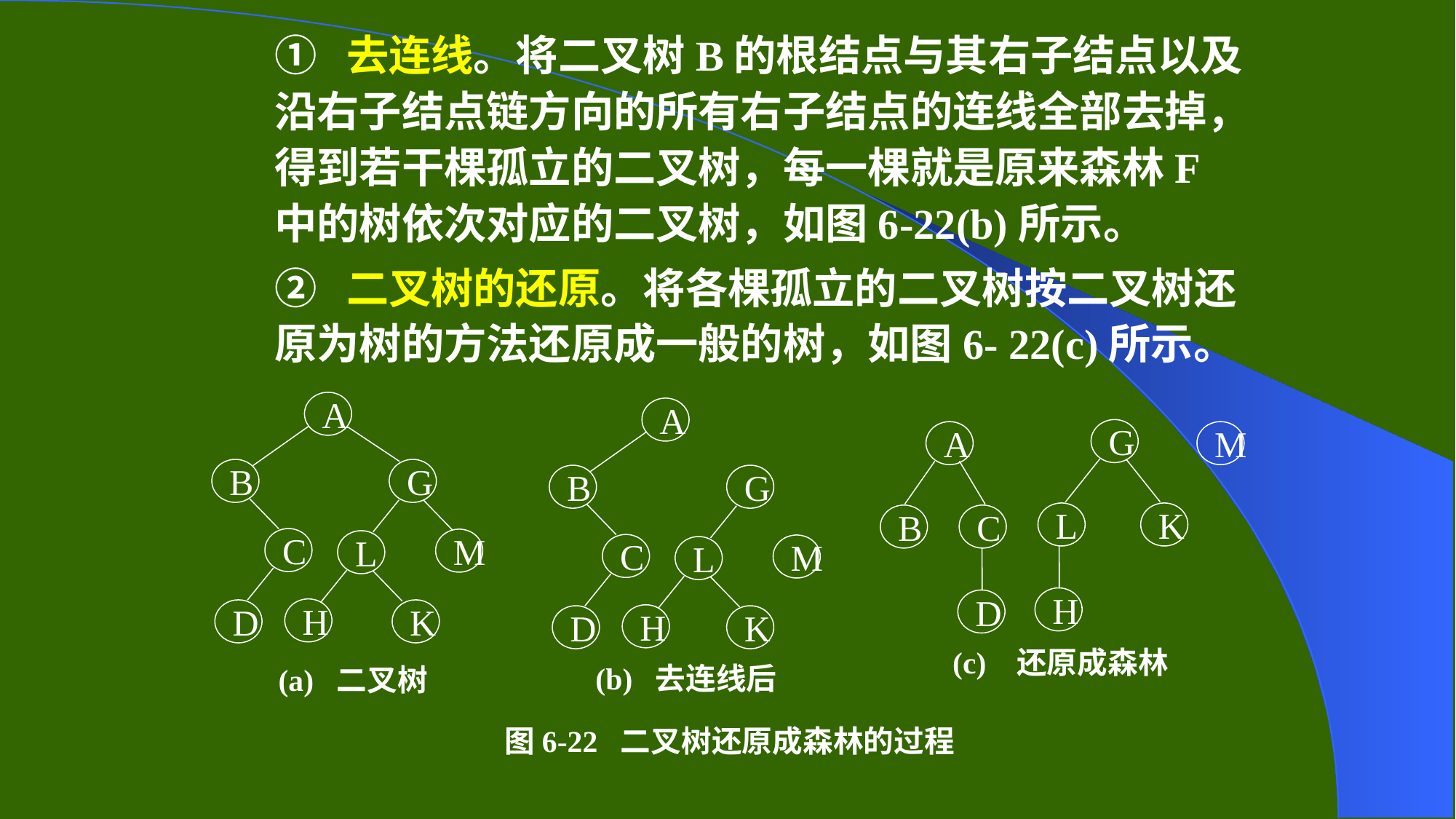

①  去连线。将二叉树B的根结点与其右子结点以及沿右子结点链方向的所有右子结点的连线全部去掉，得到若干棵孤立的二叉树，每一棵就是原来森林F中的树依次对应的二叉树，如图6-22(b)所示。
②  二叉树的还原。将各棵孤立的二叉树按二叉树还原为树的方法还原成一般的树，如图6- 22(c)所示。
A

B
G

C
M
L

H
D
K
(a)  二叉树
A

B

C

D
G

L

H
K
M
(b)  去连线后
G

L
K

H
A

B
C

D
M
(c)   还原成森林
图6-22  二叉树还原成森林的过程